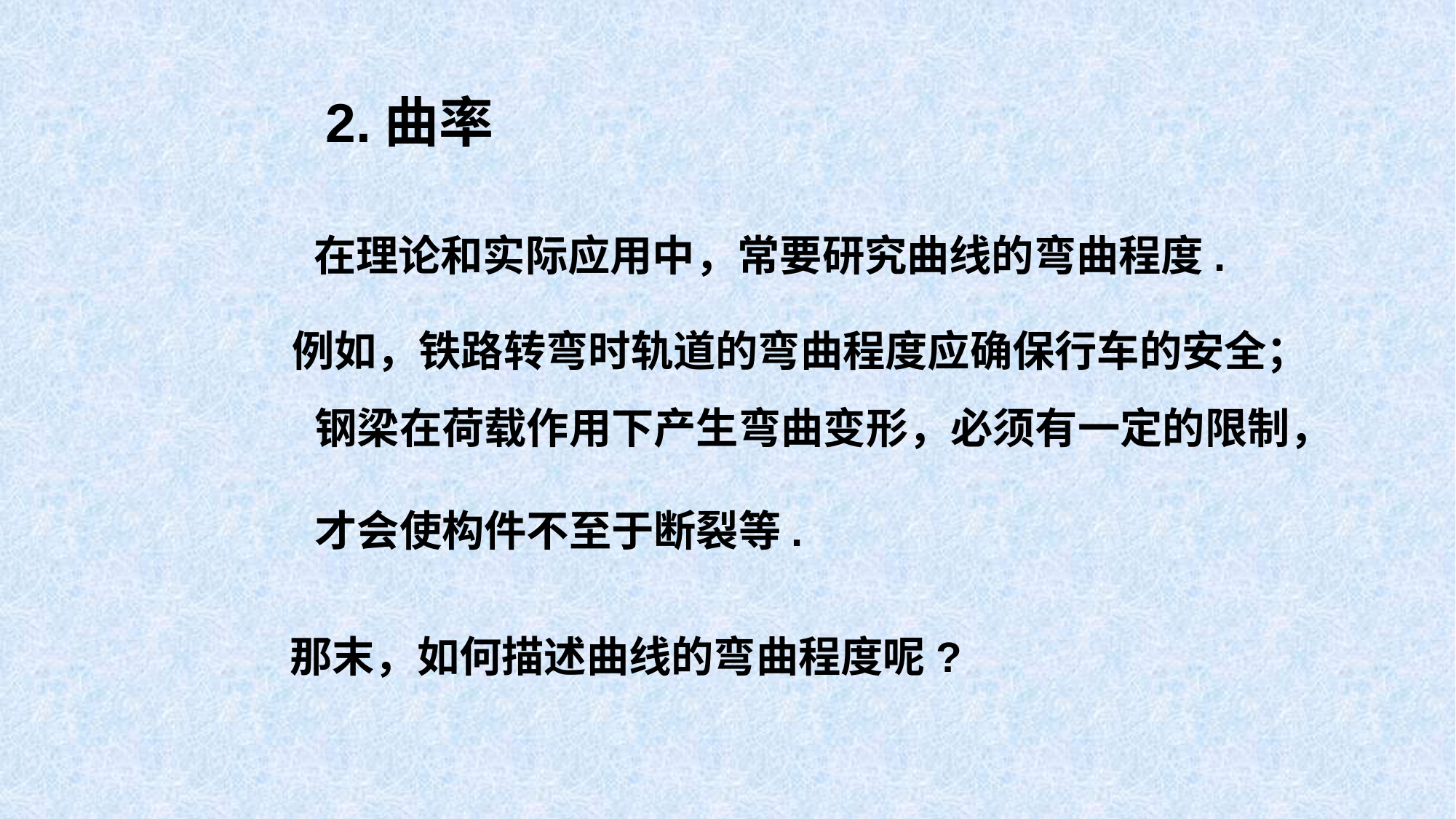

2.曲率
在理论和实际应用中，常要研究曲线的弯曲程度.
例如，铁路转弯时轨道的弯曲程度应确保行车的安全；
钢梁在荷载作用下产生弯曲变形，必须有一定的限制，
才会使构件不至于断裂等.
那末，如何描述曲线的弯曲程度呢?